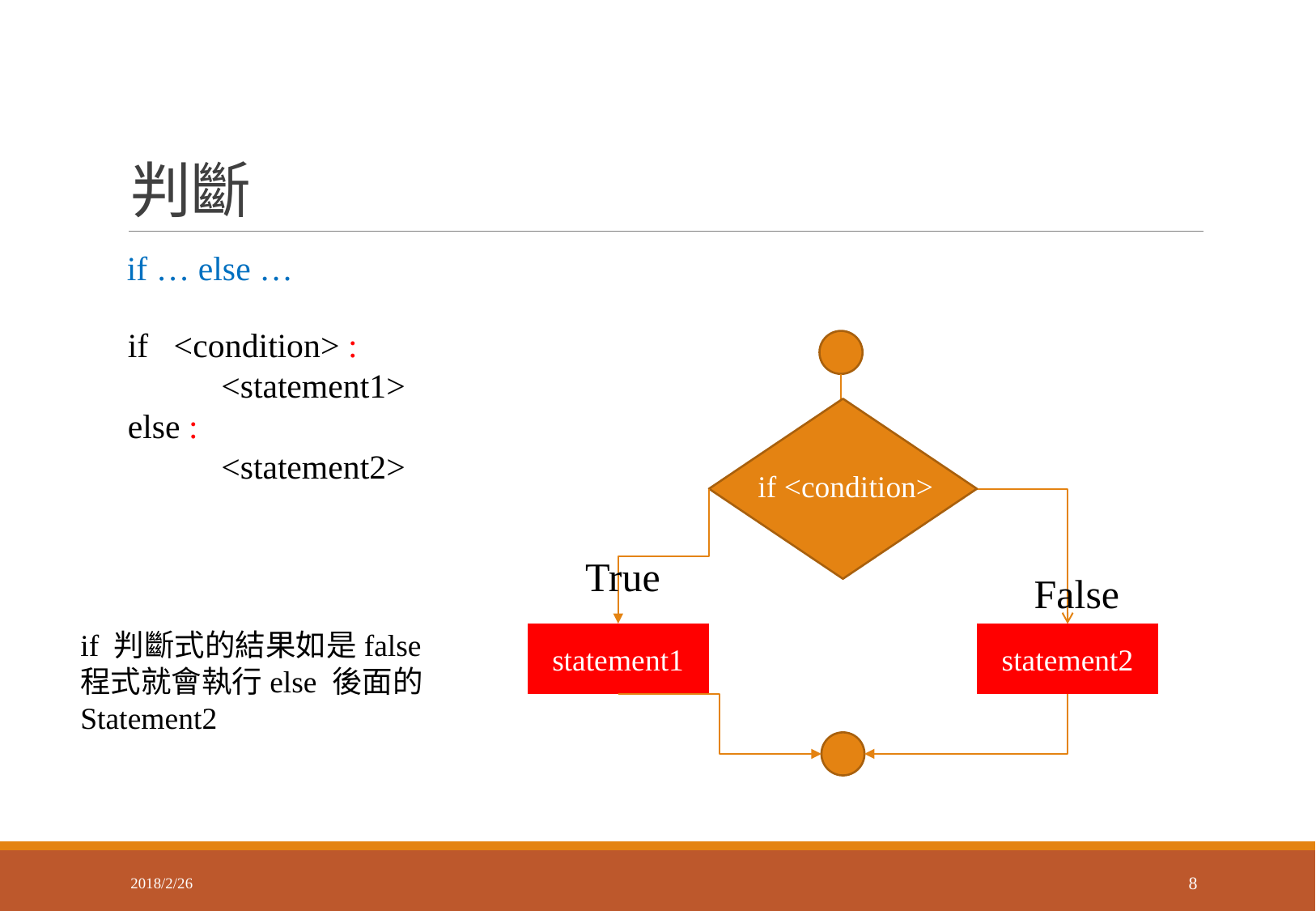

# 判斷
 if … else …

if   <condition> :
           <statement1>
else :
           <statement2>

if <condition>
True
False
statement1

if 判斷式的結果如是false
程式就會執行else 後面的
Statement2
statement2
2018/2/26
8